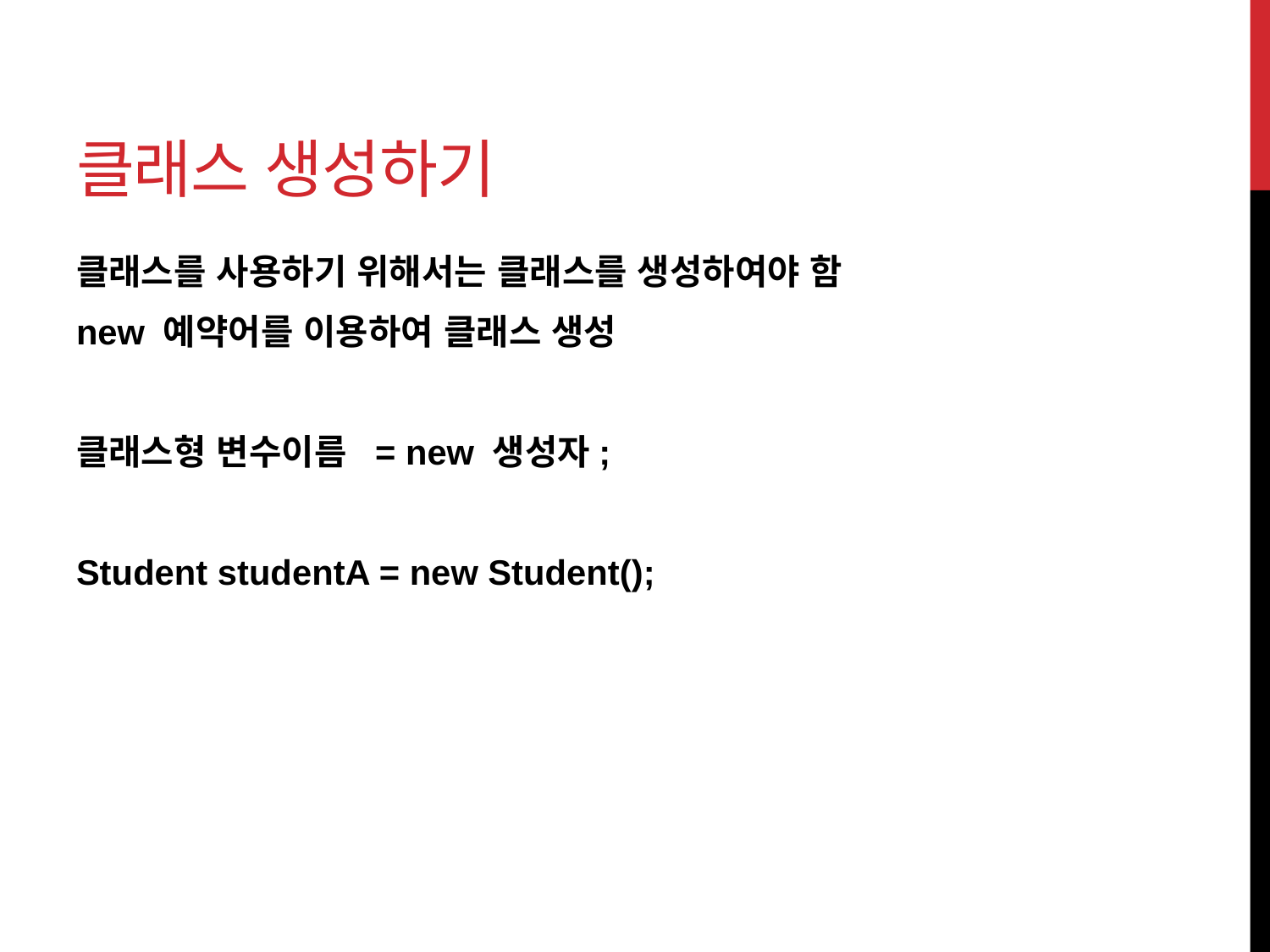

# 클래스 생성하기
클래스를 사용하기 위해서는 클래스를 생성하여야 함
new 예약어를 이용하여 클래스 생성

클래스형 변수이름  = new 생성자;

Student studentA = new Student();